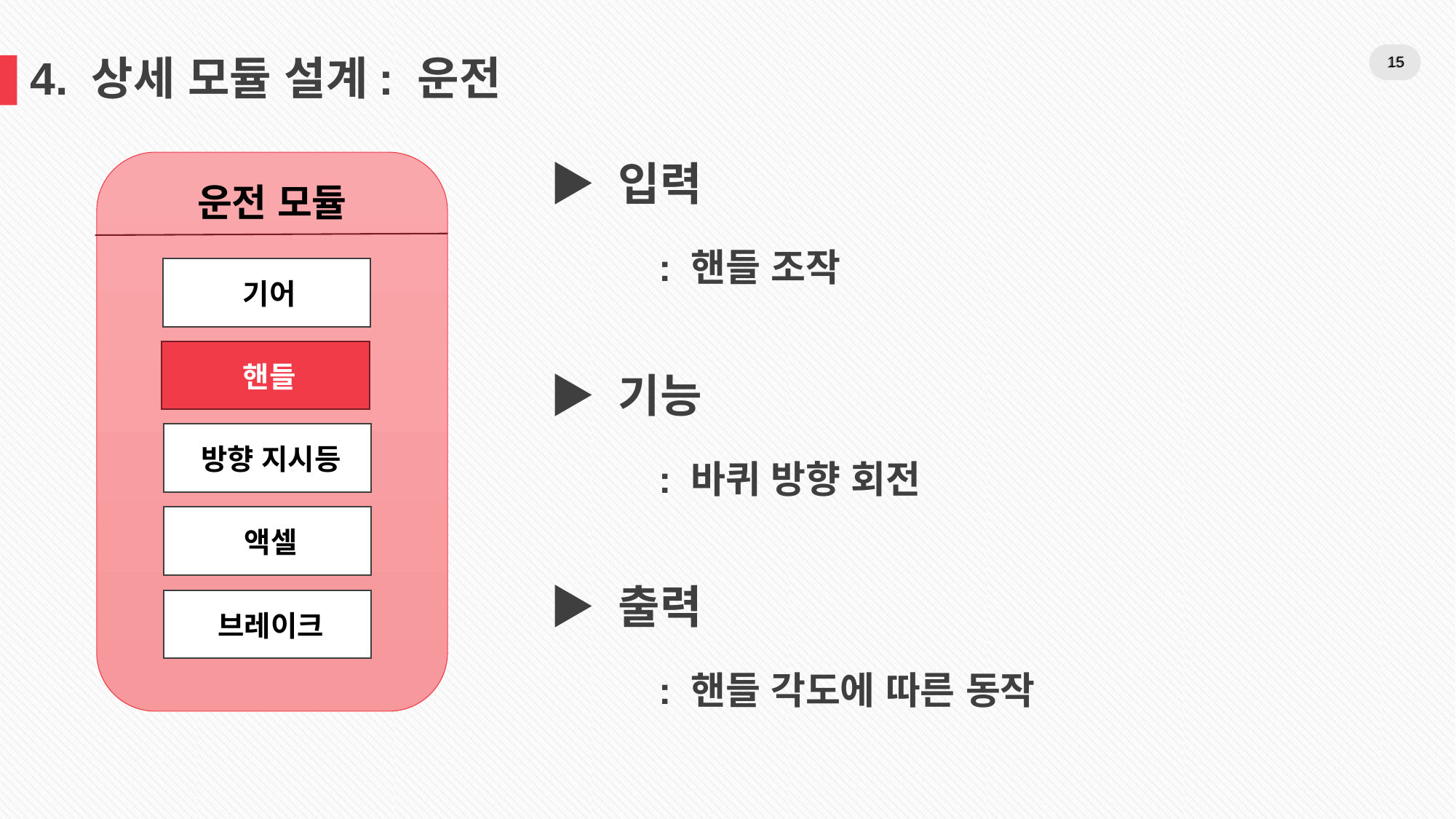

15
15
4. 상세 모듈 설계: 운전
▶ 입력
	: 핸들 조작

▶ 기능
	: 바퀴 방향 회전

▶ 출력
	: 핸들 각도에 따른 동작

운전 모듈

기어

핸들

방향 지시등

액셀

브레이크